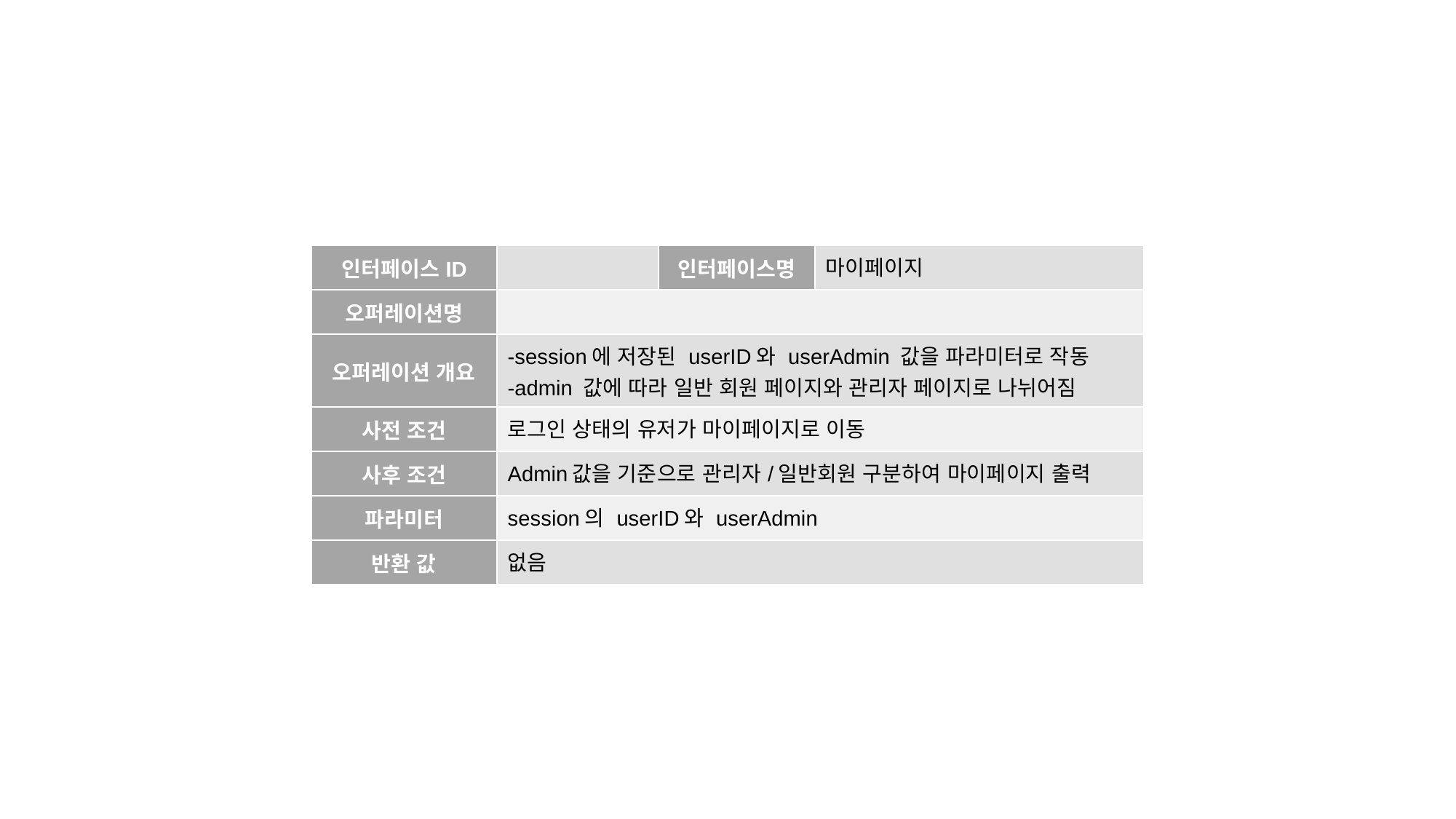

| 인터페이스ID |  | 인터페이스명 | 마이페이지 |
| --- | --- | --- | --- |
| 오퍼레이션명 |  |  |  |
| 오퍼레이션 개요 | -session에 저장된 userID와 userAdmin 값을 파라미터로 작동 -admin 값에 따라 일반 회원 페이지와 관리자 페이지로 나뉘어짐 |  |  |
| 사전 조건 | 로그인 상태의 유저가 마이페이지로 이동 |  |  |
| 사후 조건 | Admin값을 기준으로 관리자/일반회원 구분하여 마이페이지 출력 |  |  |
| 파라미터 | session의 userID와 userAdmin |  |  |
| 반환 값 | 없음 |  |  |